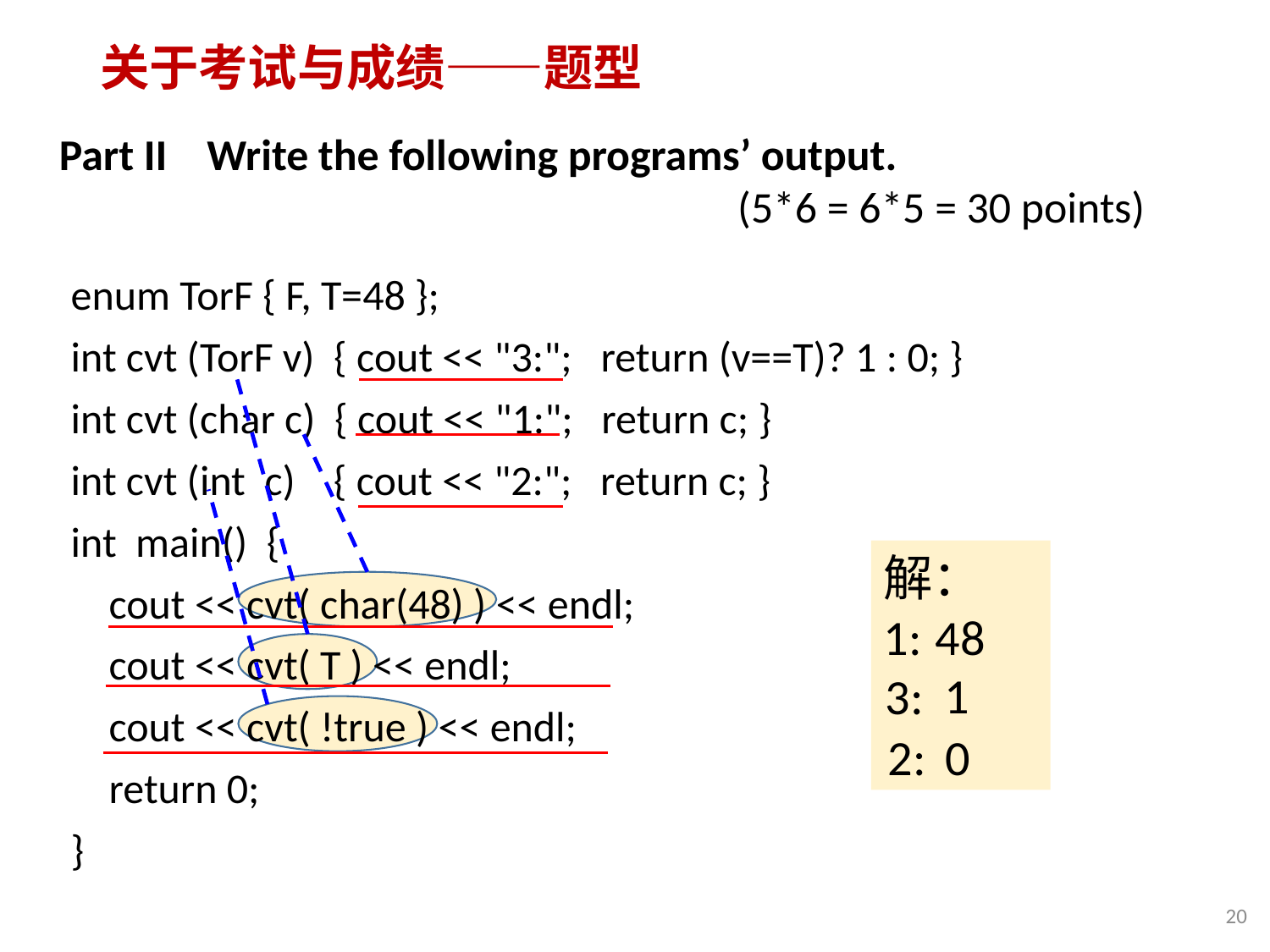

# 关于考试与成绩——题型
Part II    Write the following programs’ output.
                                                (5*6 = 6*5 = 30 points)
enum TorF { F, T=48 };
int cvt (TorF v)  { cout << "3:";   return (v==T)? 1 : 0; }
int cvt (char c)  { cout << "1:";   return c; }
int cvt (int  c)    { cout << "2:";   return c; }
int  main()  {
    cout << cvt( char(48) ) << endl;
    cout << cvt( T ) << endl;
    cout << cvt( !true ) << endl;
    return 0;
}
先找出“输出”语句——它们是关注的重点；然后再执行程序
解：
1:

48

1
3:

2:
0
20